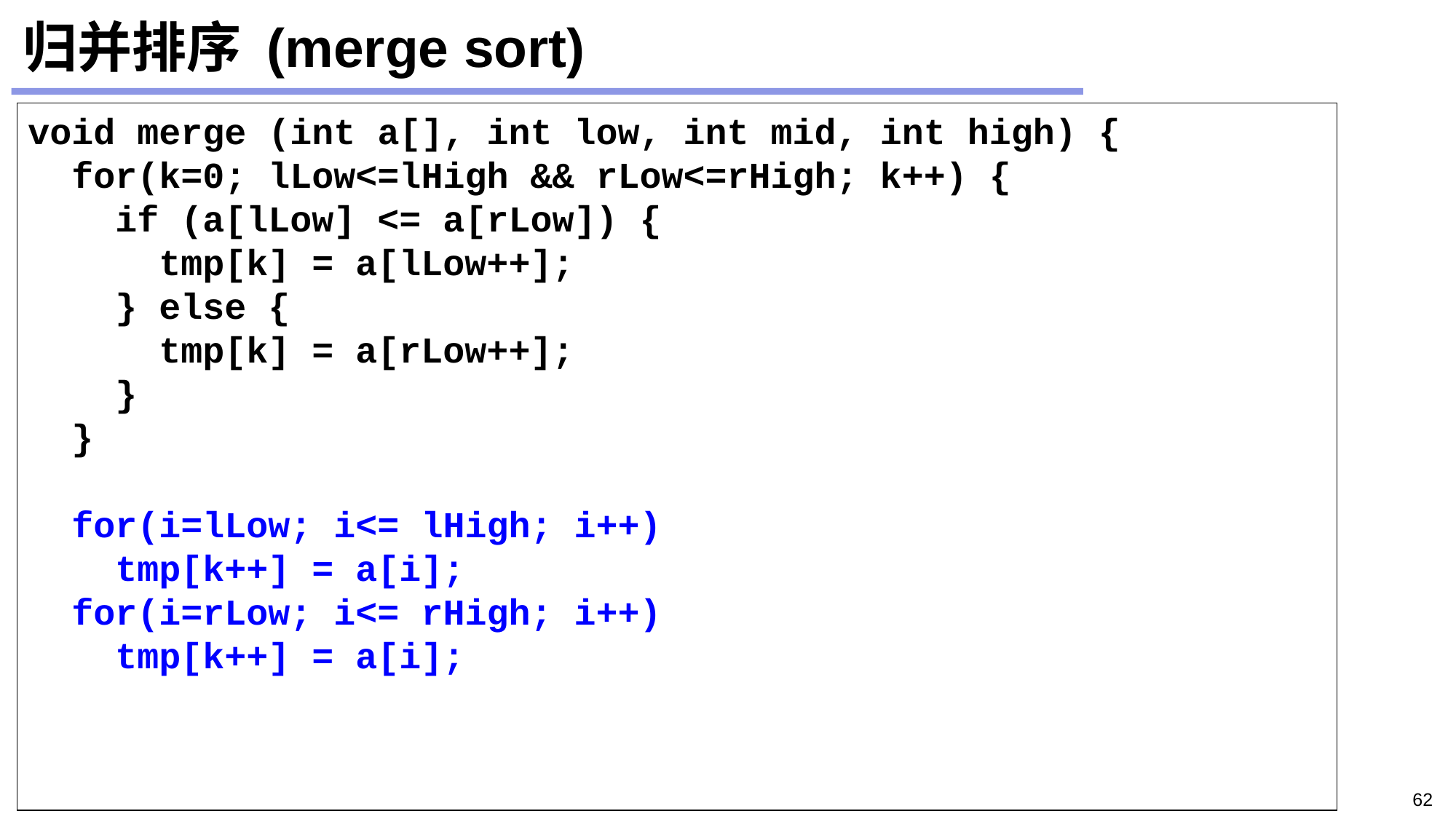

# 归并排序 (merge sort)
void merge (int a[], int low, int mid, int high) {
  for(k=0; lLow<=lHigh && rLow<=rHigh; k++) {
    if (a[lLow] <= a[rLow]) {
      tmp[k] = a[lLow++];
    } else {
	 tmp[k] = a[rLow++];
    }
  }

  for(i=lLow; i<= lHigh; i++)
    tmp[k++] = a[i];
  for(i=rLow; i<= rHigh; i++)
    tmp[k++] = a[i];

62